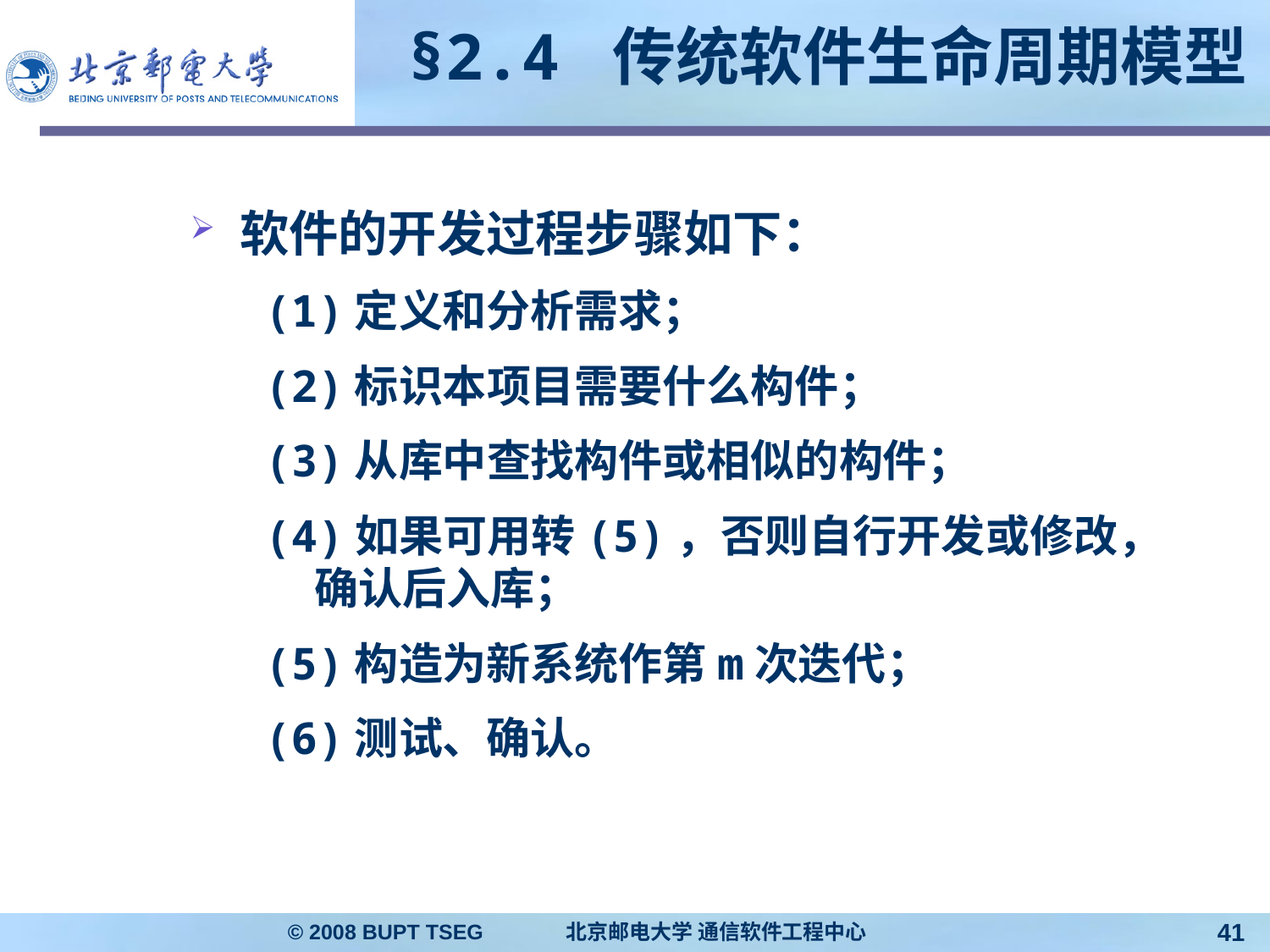

# §2.4 传统软件生命周期模型
软件的开发过程步骤如下：
(1)定义和分析需求；
(2)标识本项目需要什么构件；
(3)从库中查找构件或相似的构件；
(4)如果可用转(5)，否则自行开发或修改，确认后入库；
(5)构造为新系统作第m次迭代；
(6)测试、确认。
© 2008 BUPT TSEG             北京邮电大学 通信软件工程中心